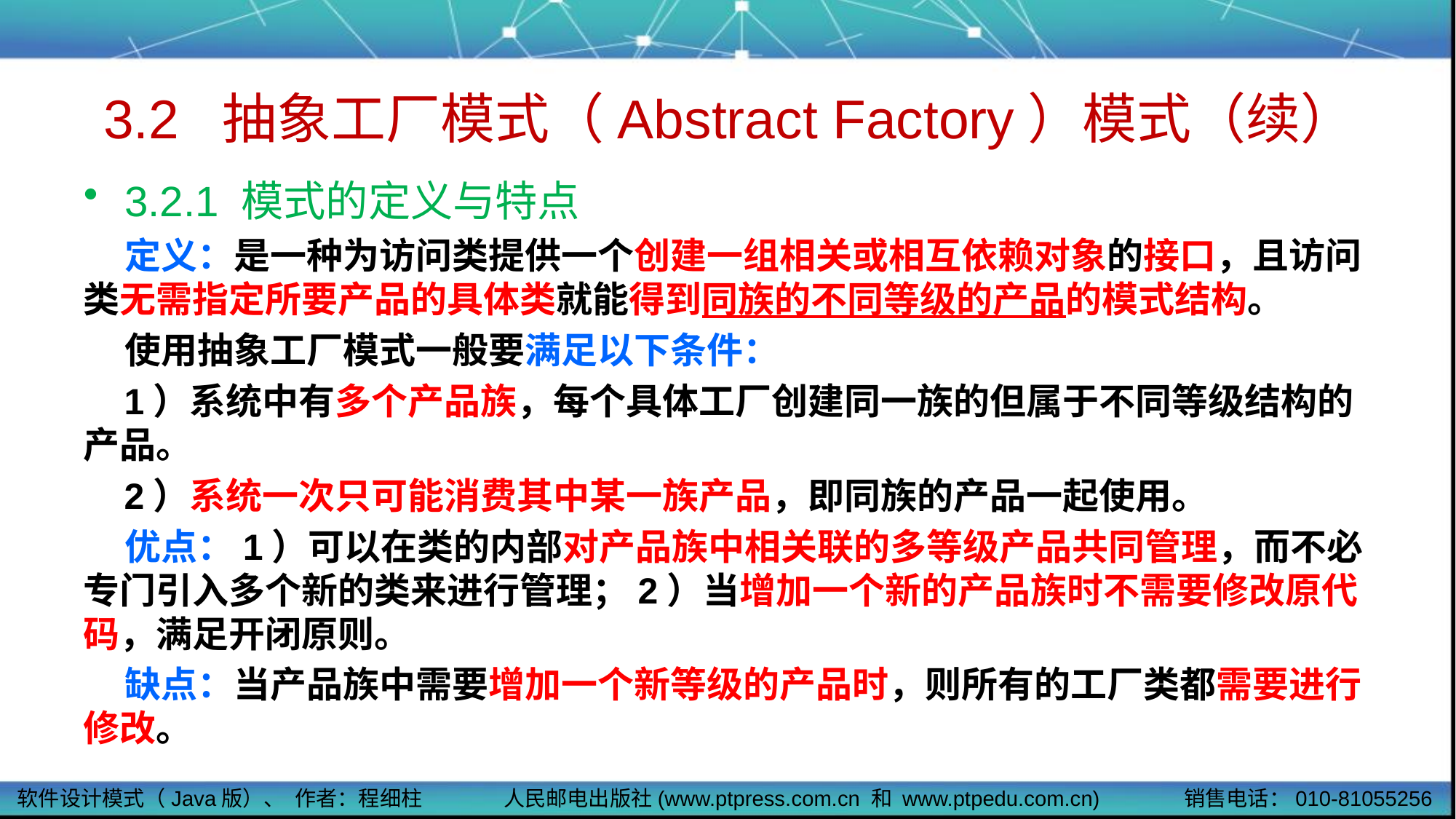

# 3.2  抽象工厂模式（Abstract Factory）模式（续）
3.2.1 模式的定义与特点
    定义：是一种为访问类提供一个创建一组相关或相互依赖对象的接口，且访问类无需指定所要产品的具体类就能得到同族的不同等级的产品的模式结构。
    使用抽象工厂模式一般要满足以下条件：
    1）系统中有多个产品族，每个具体工厂创建同一族的但属于不同等级结构的产品。
    2）系统一次只可能消费其中某一族产品，即同族的产品一起使用。
    优点：1）可以在类的内部对产品族中相关联的多等级产品共同管理，而不必专门引入多个新的类来进行管理；2）当增加一个新的产品族时不需要修改原代码，满足开闭原则。
    缺点：当产品族中需要增加一个新等级的产品时，则所有的工厂类都需要进行修改。
软件设计模式（Java版）、  作者：程细柱
人民邮电出版社(www.ptpress.com.cn 和 www.ptpedu.com.cn)
销售电话：010-81055256